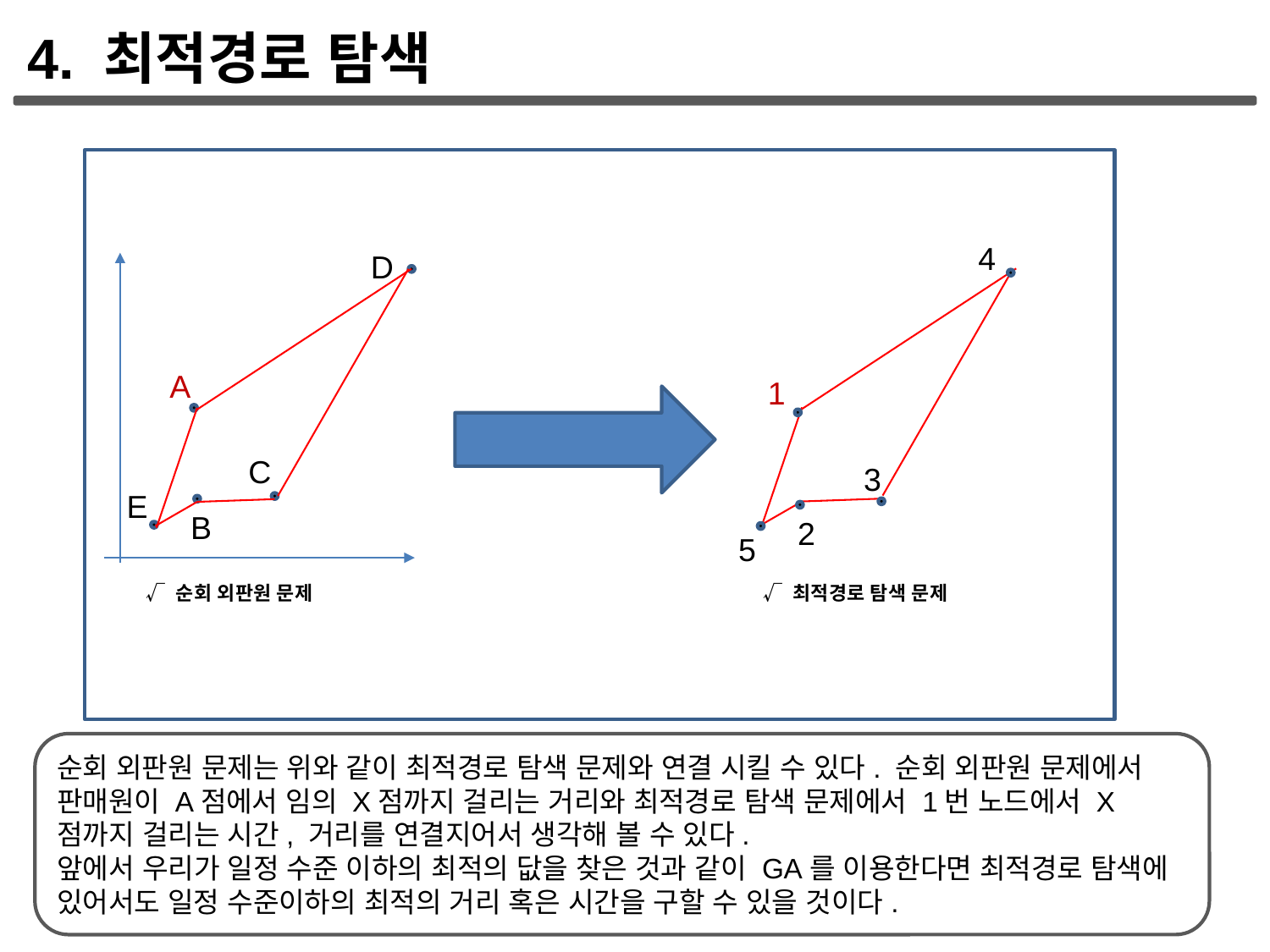

4. 최적경로 탐색

4
D

A
1

C
3
E

B

2

5
√ 순회 외판원 문제
√ 최적경로 탐색 문제
순회 외판원 문제는 위와 같이 최적경로 탐색 문제와 연결 시킬 수 있다. 순회 외판원 문제에서 판매원이 A점에서 임의 X점까지 걸리는 거리와 최적경로 탐색 문제에서 1번 노드에서 X점까지 걸리는 시간, 거리를 연결지어서 생각해 볼 수 있다.
앞에서 우리가 일정 수준 이하의 최적의 닶을 찾은 것과 같이 GA를 이용한다면 최적경로 탐색에 있어서도 일정 수준이하의 최적의 거리 혹은 시간을 구할 수 있을 것이다.